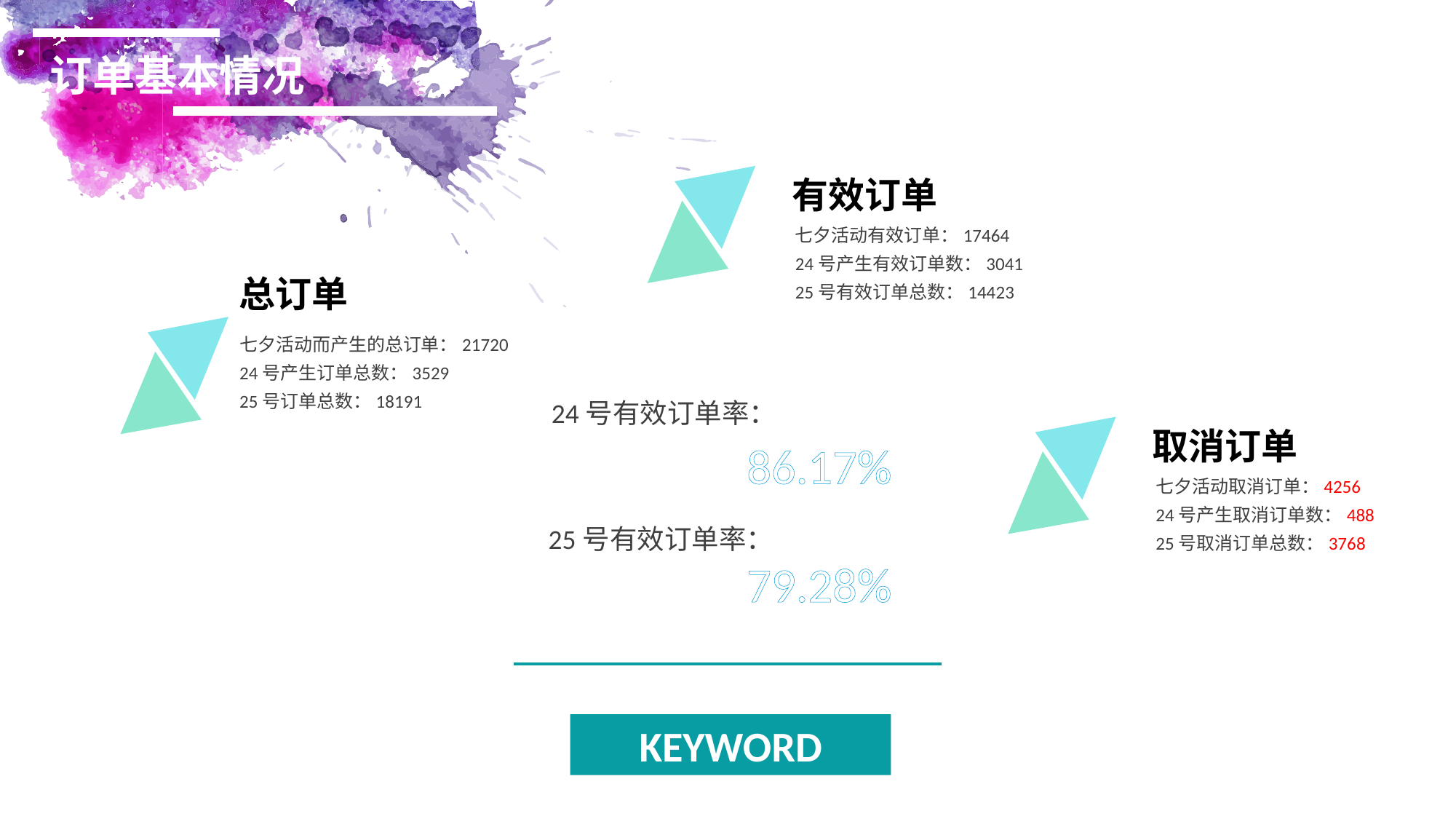

订单基本情况

有效订单
七夕活动有效订单：17464
24号产生有效订单数：3041
25号有效订单总数：14423

总订单

七夕活动而产生的总订单：21720
24号产生订单总数：3529
25号订单总数：18191

24号有效订单率：

86.17%
取消订单
七夕活动取消订单：4256
24号产生取消订单数：488
25号取消订单总数：3768

25号有效订单率：
79.28%
KEYWORD